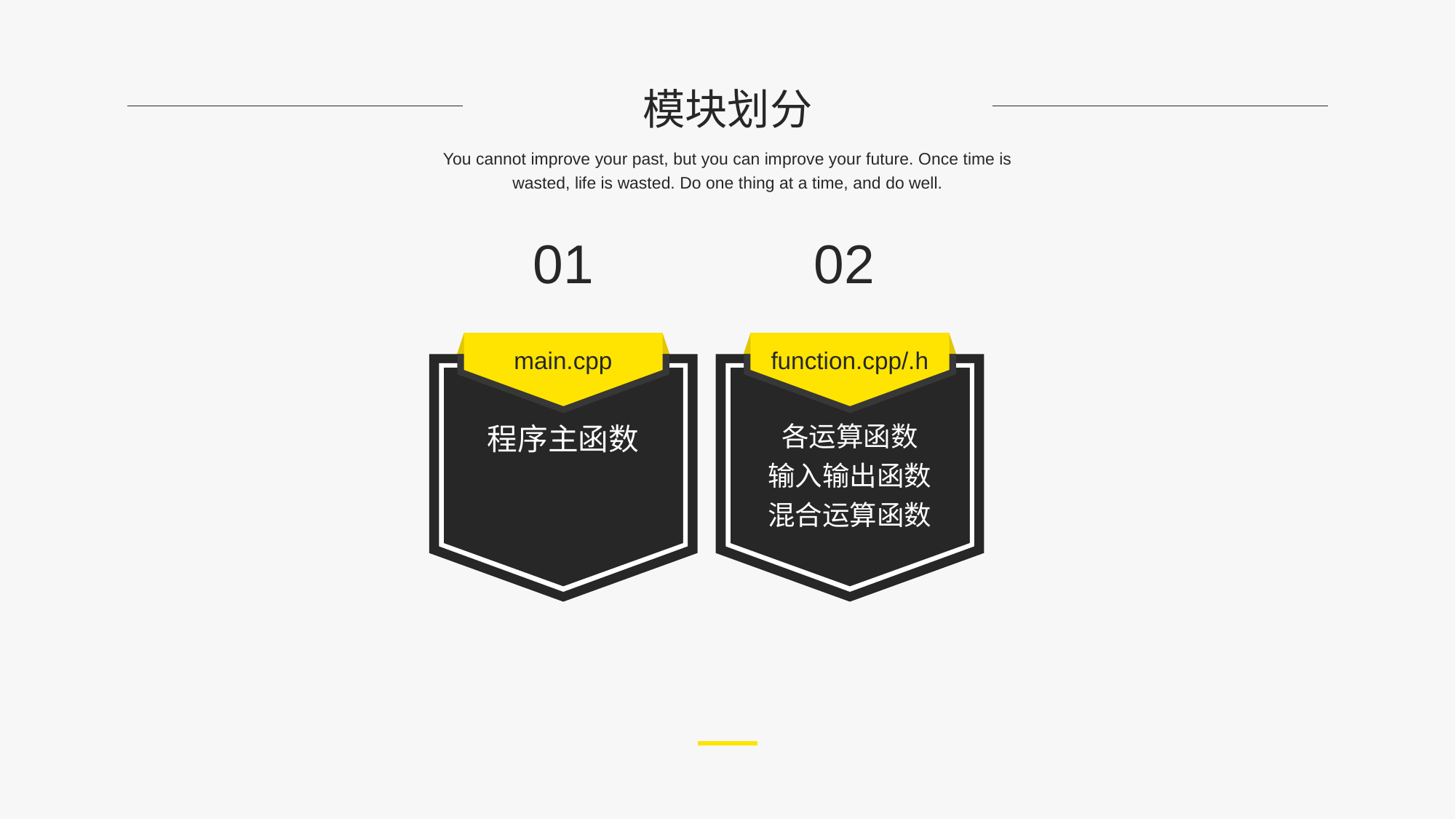

模块划分
You cannot improve your past, but you can improve your future. Once time is wasted, life is wasted. Do one thing at a time, and do well.
01
02

main.cpp
function.cpp/.h
程序主函数
各运算函数
输入输出函数
混合运算函数